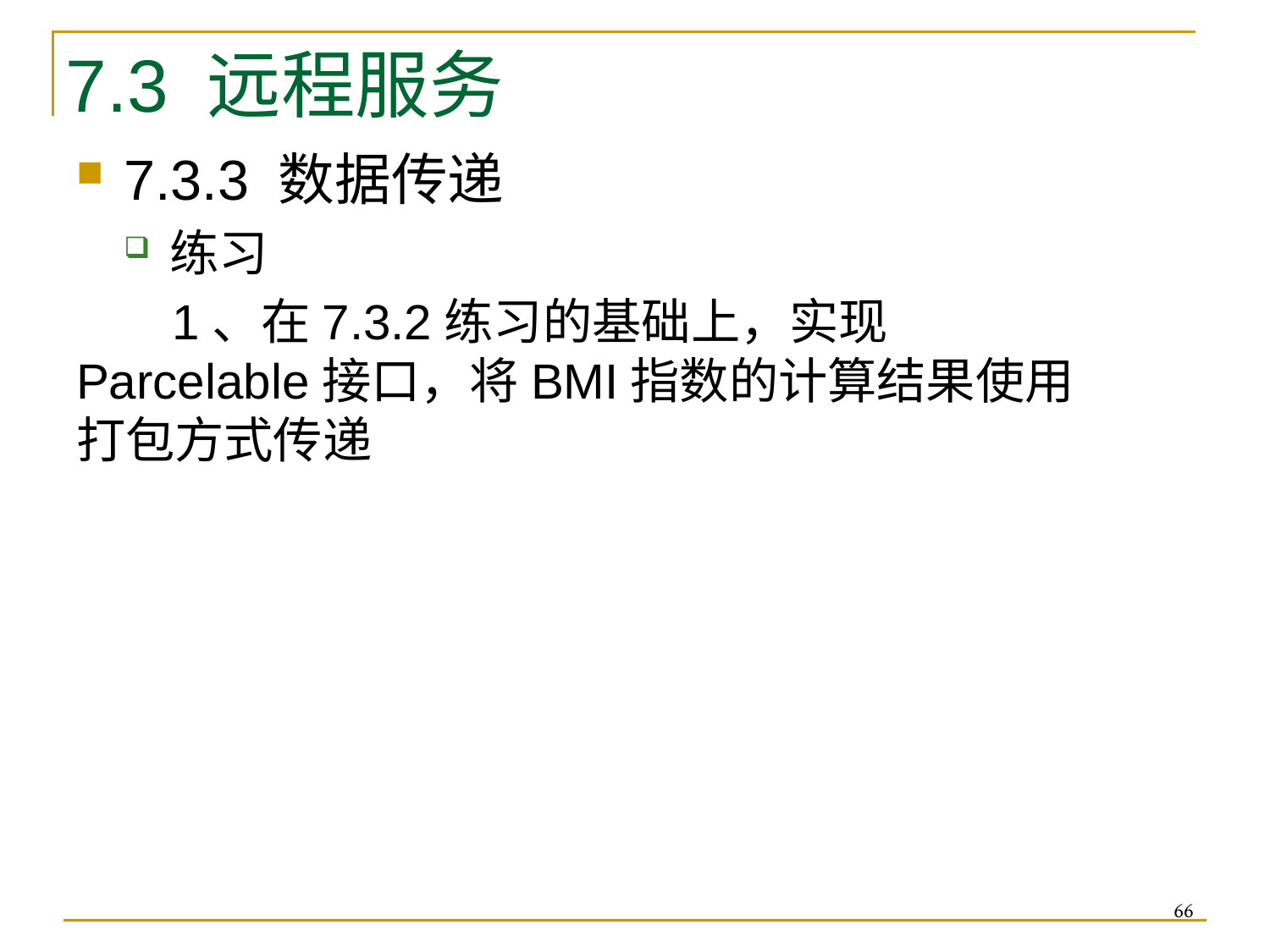

7.3 远程服务
7.3.3 数据传递
练习
       1、在7.3.2练习的基础上，实现Parcelable接口，将BMI指数的计算结果使用打包方式传递
66